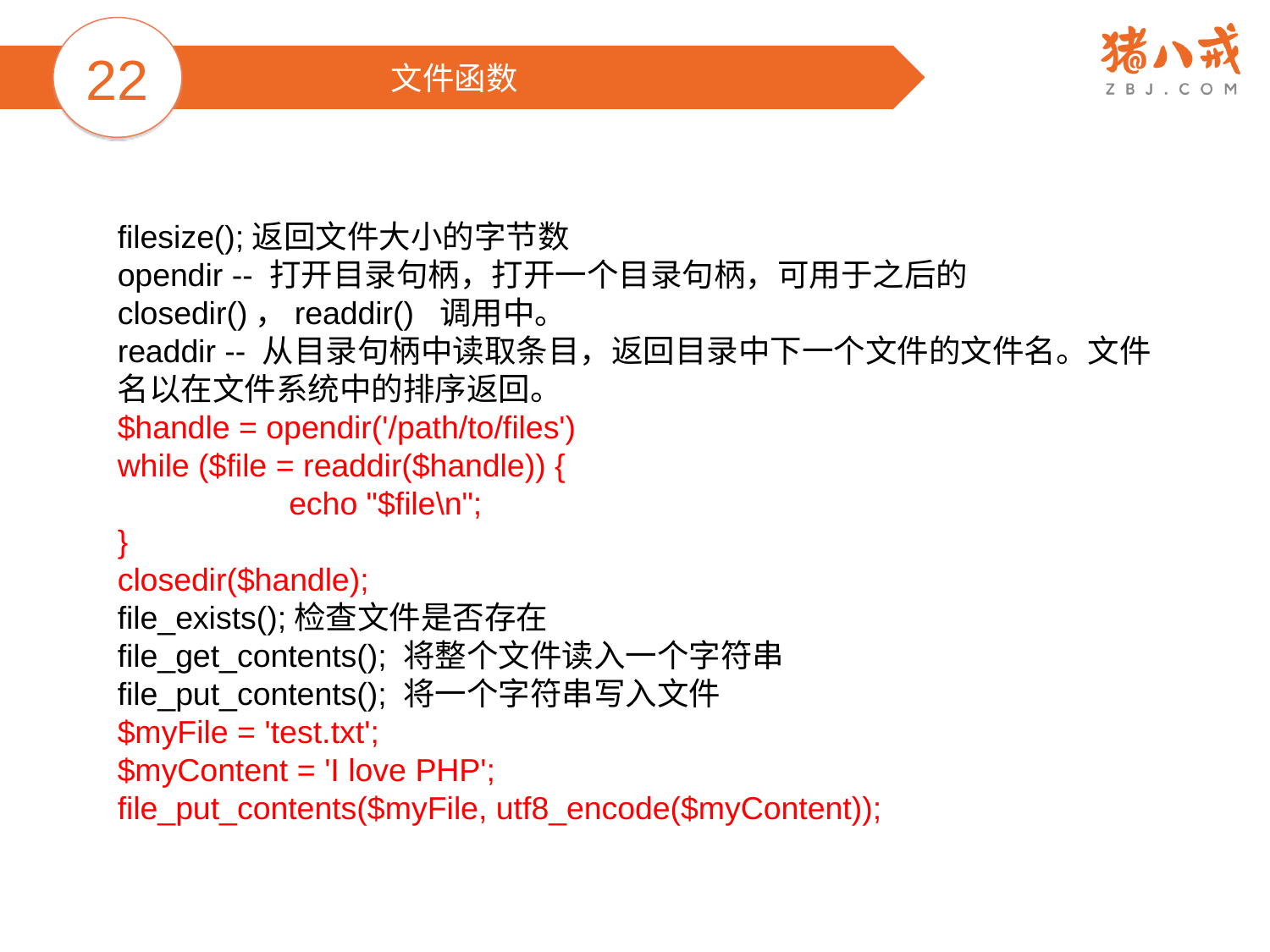

22
文件函数

filesize();返回文件大小的字节数
opendir -- 打开目录句柄，打开一个目录句柄，可用于之后的 closedir()，readdir()  调用中。
readdir -- 从目录句柄中读取条目，返回目录中下一个文件的文件名。文件名以在文件系统中的排序返回。
$handle = opendir('/path/to/files')
while ($file = readdir($handle)) {
	     echo "$file\n";
}
closedir($handle);
file_exists();检查文件是否存在
file_get_contents(); 将整个文件读入一个字符串
file_put_contents(); 将一个字符串写入文件
$myFile = 'test.txt';
$myContent = 'I love PHP';
file_put_contents($myFile, utf8_encode($myContent));